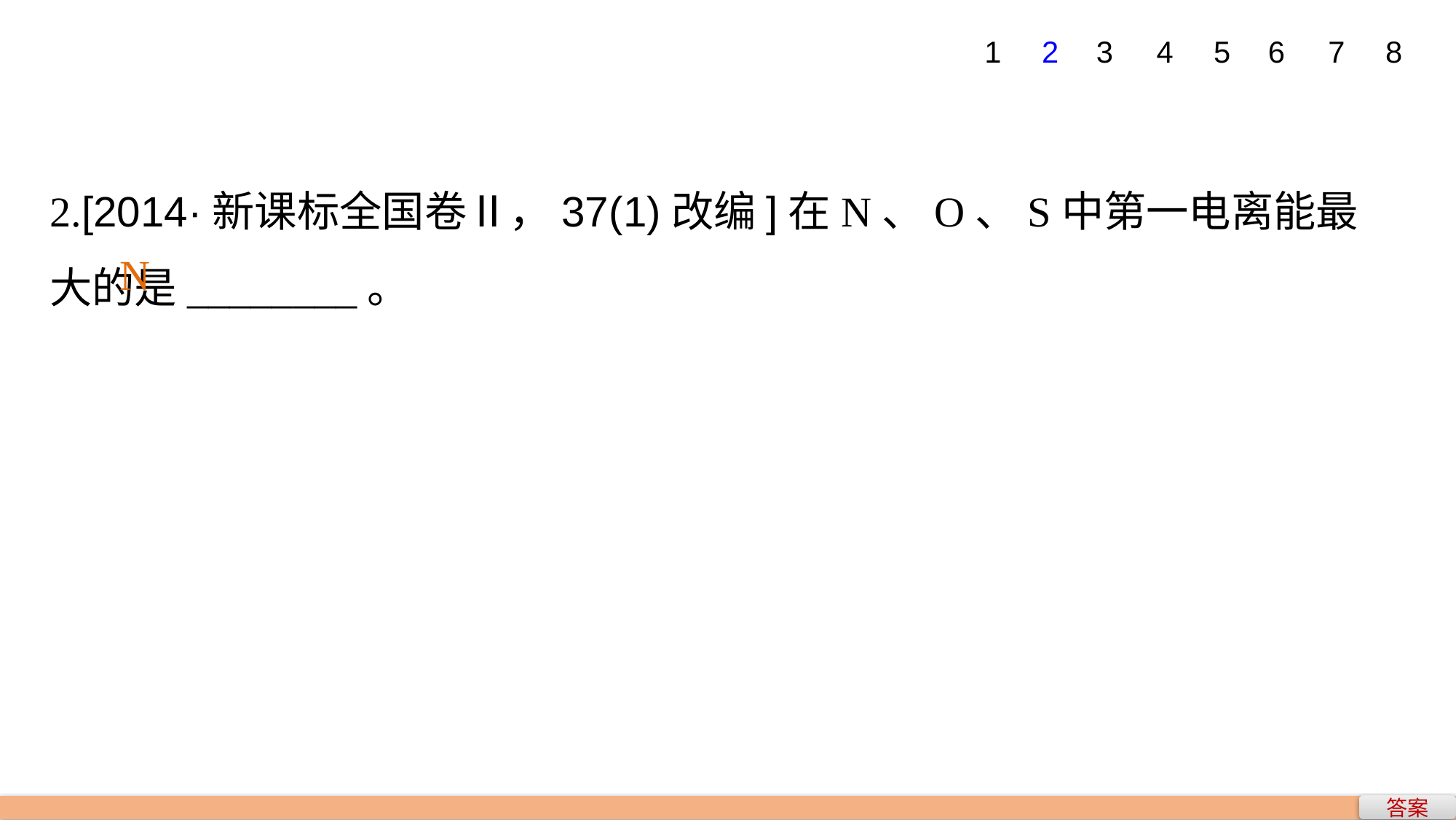

1
2
3
4
5
6
7
8
2.[2014·新课标全国卷Ⅱ，37(1)改编]在N、O、S中第一电离能最大的是________。
N
答案